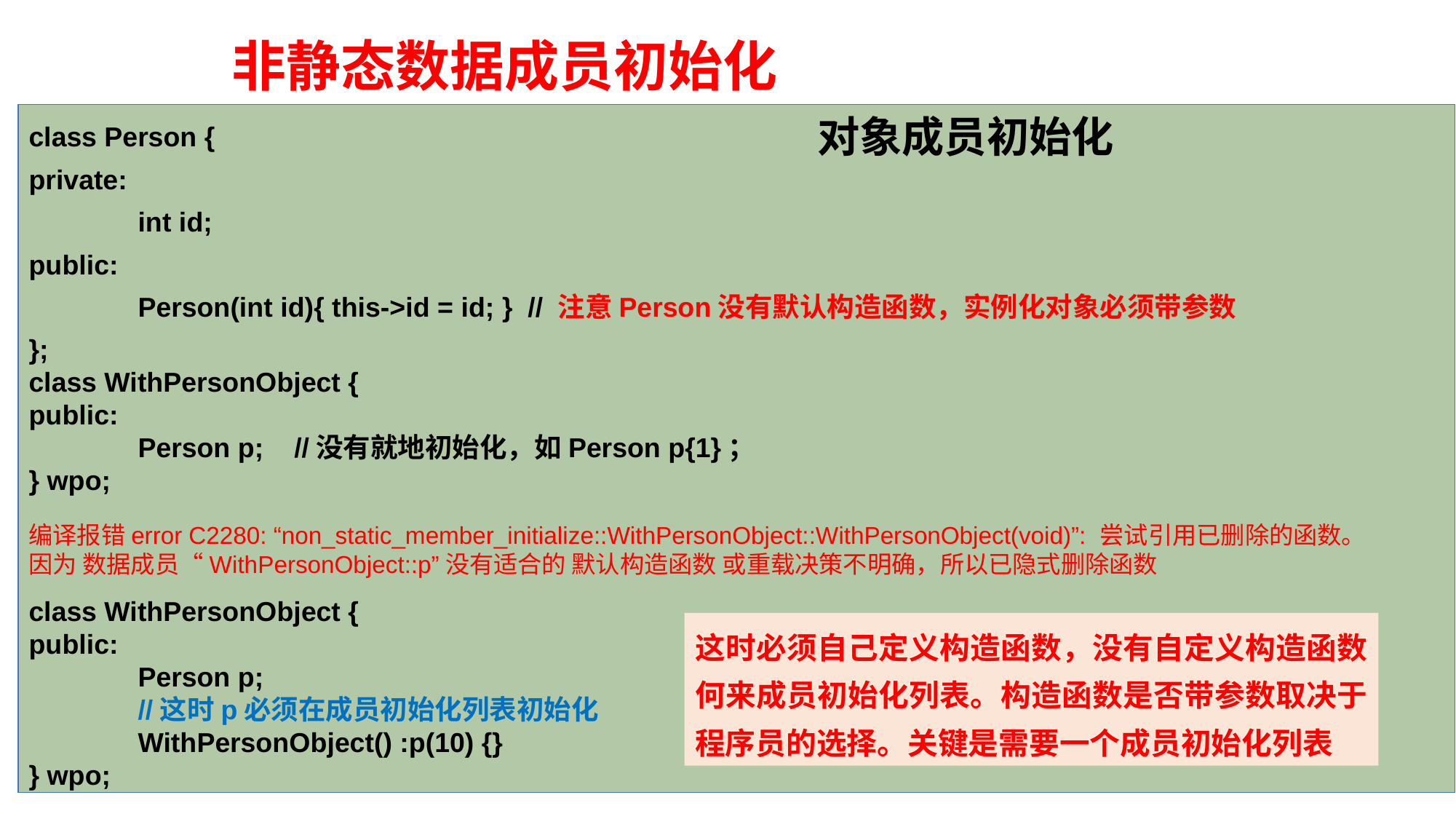

# 非静态数据成员初始化
class Person {
private:
	int id;
public:
	Person(int id){ this->id = id; }  // 注意Person没有默认构造函数，实例化对象必须带参数
};
class WithPersonObject {
public:
	Person p;    //没有就地初始化，如Person p{1}；
} wpo;

class WithPersonObject {
public:
	Person p;
 	//这时p必须在成员初始化列表初始化
	WithPersonObject() :p(10) {}
} wpo;

对象成员初始化
编译报错error C2280: “non_static_member_initialize::WithPersonObject::WithPersonObject(void)”: 尝试引用已删除的函数。
因为 数据成员“WithPersonObject::p”没有适合的 默认构造函数 或重载决策不明确，所以已隐式删除函数
这时必须自己定义构造函数，没有自定义构造函数何来成员初始化列表。构造函数是否带参数取决于程序员的选择。关键是需要一个成员初始化列表